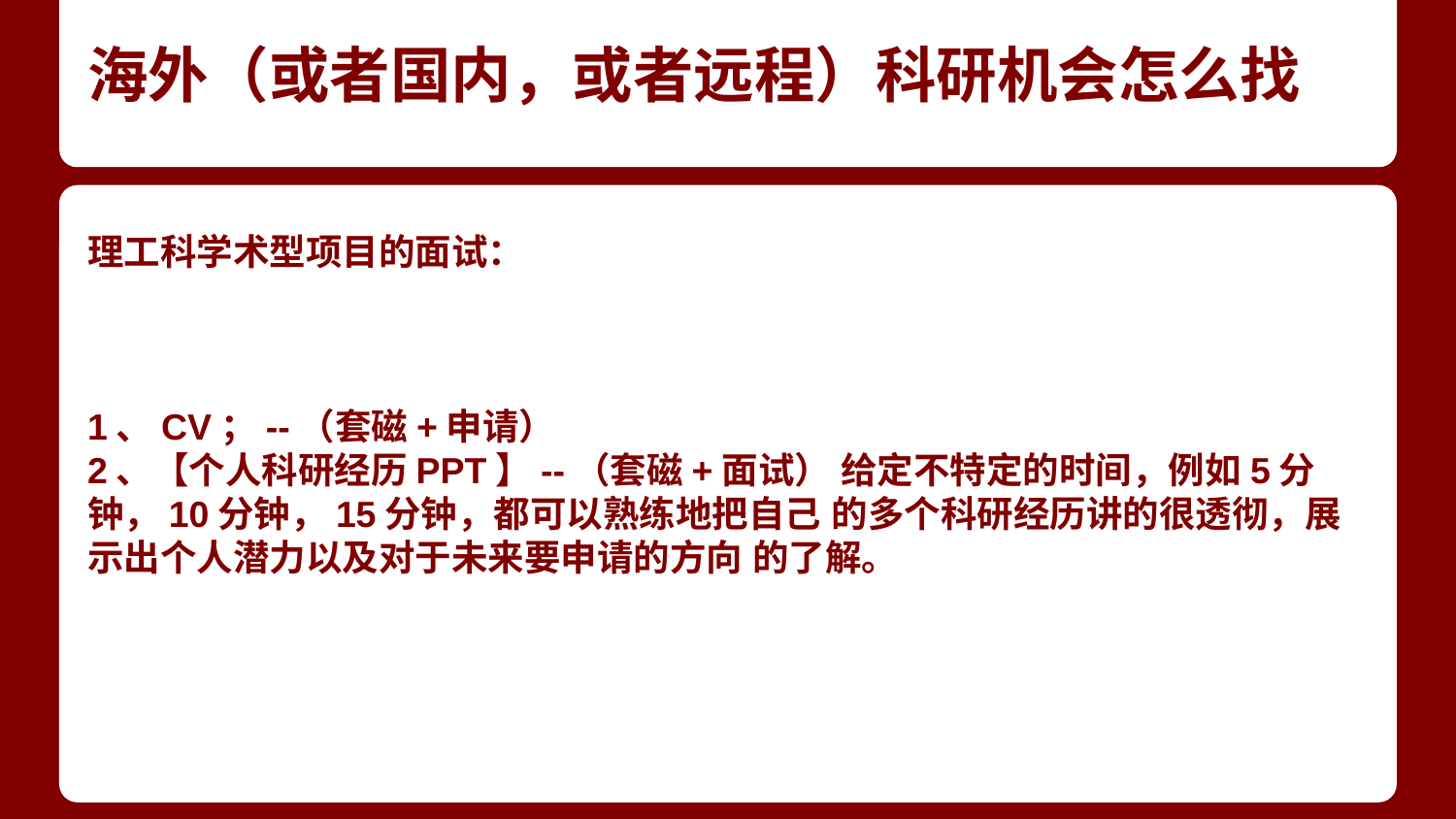

# 海外（或者国内，或者远程）科研机会怎么找
理工科学术型项目的面试：

1、CV；--（套磁+申请）
2、【个人科研经历PPT】--（套磁+面试） 给定不特定的时间，例如5分钟，10分钟，15分钟，都可以熟练地把自己 的多个科研经历讲的很透彻，展示出个人潜力以及对于未来要申请的方向 的了解。